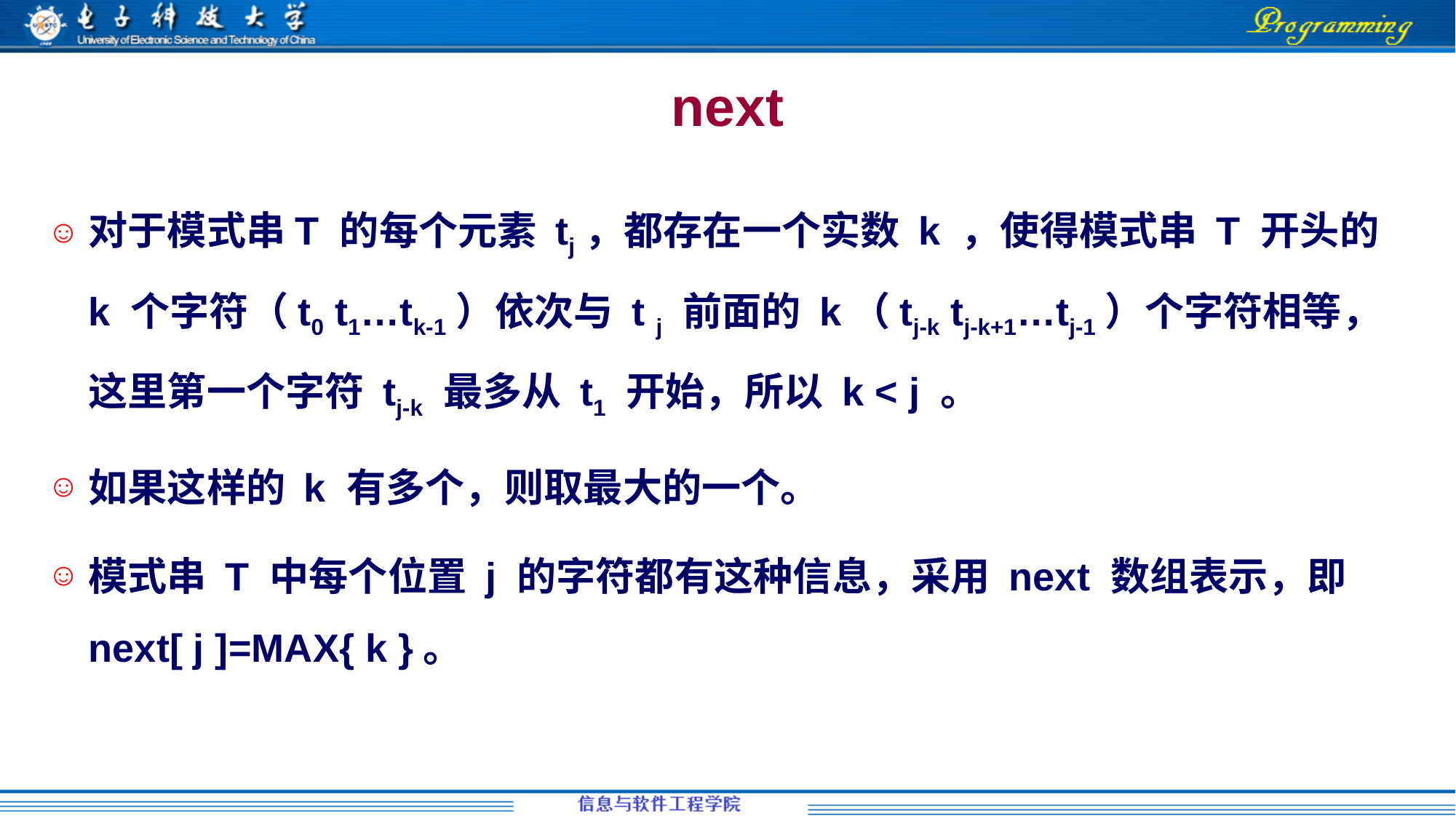

# next
对于模式串T 的每个元素 tj，都存在一个实数 k ，使得模式串 T 开头的 k 个字符（t0 t1…tk-1）依次与 t j 前面的 k（tj-k tj-k+1…tj-1）个字符相等，这里第一个字符 tj-k 最多从 t1 开始，所以 k < j 。
如果这样的 k 有多个，则取最大的一个。
模式串 T 中每个位置 j 的字符都有这种信息，采用 next 数组表示，即 next[ j ]=MAX{ k }。